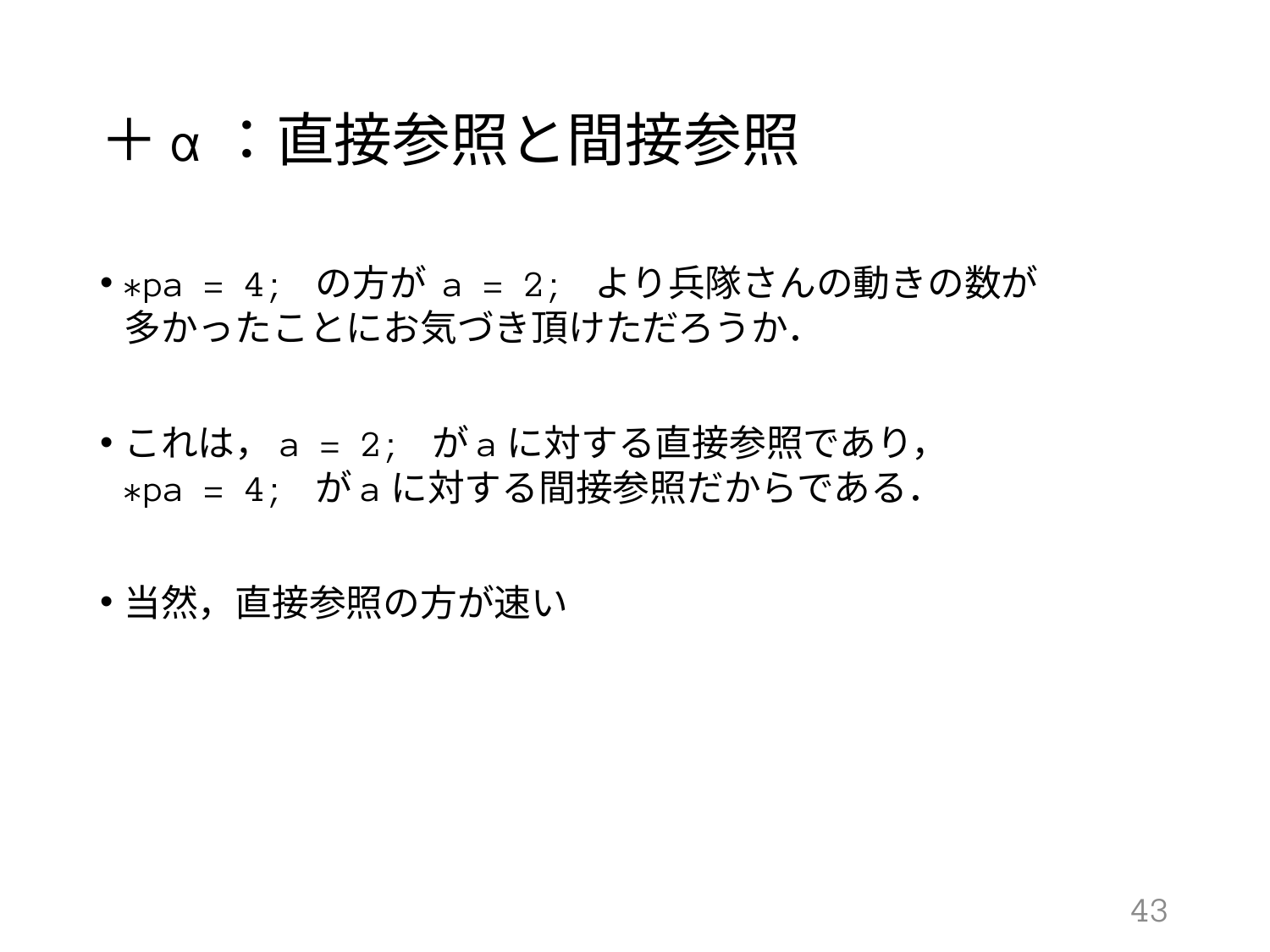

# ＋α：直接参照と間接参照
*pa = 4; の方が a = 2; より兵隊さんの動きの数が
多かったことにお気づき頂けただろうか．

これは，a = 2; がaに対する直接参照であり，
*pa = 4; がaに対する間接参照だからである．

当然，直接参照の方が速い

43